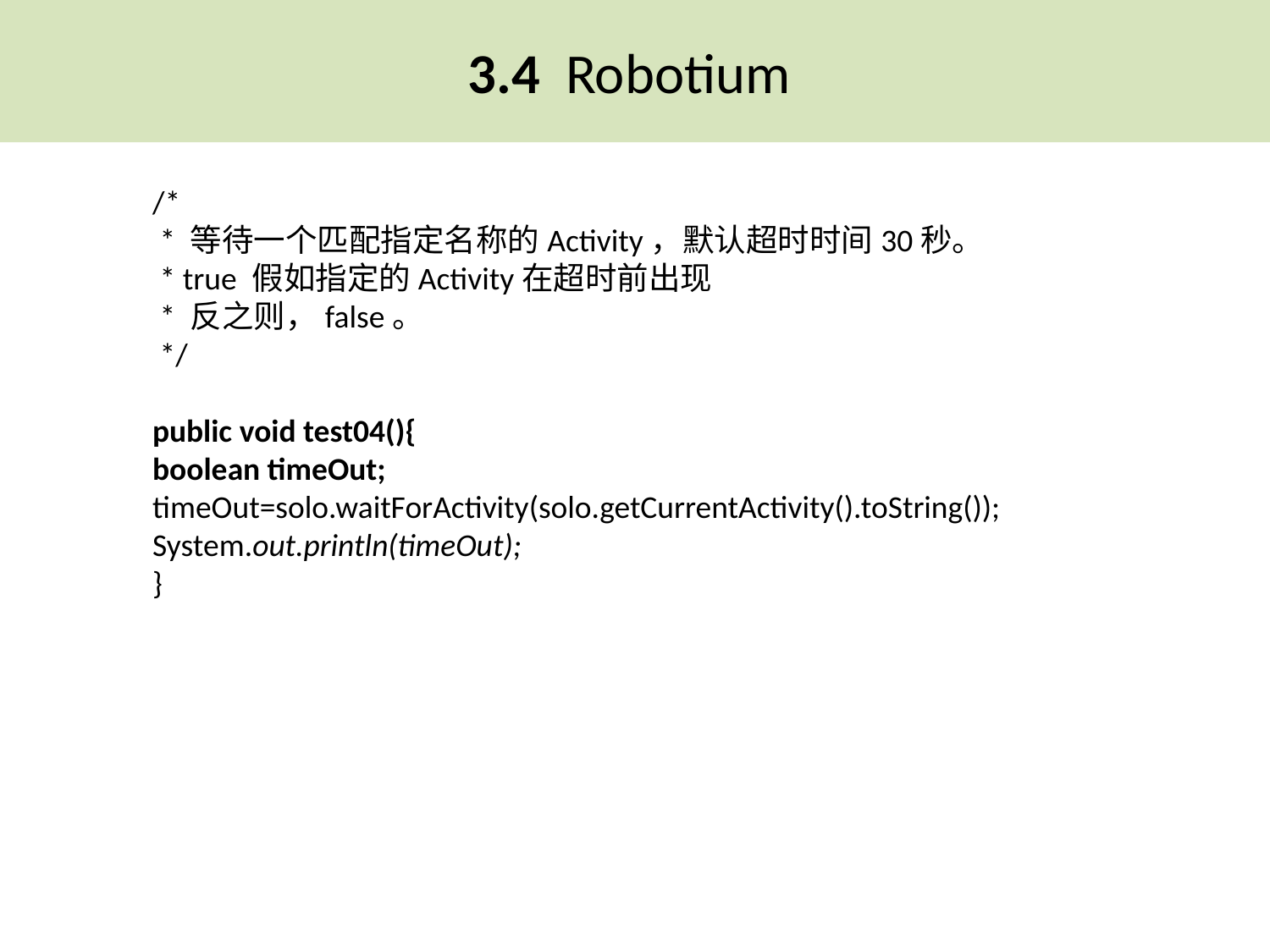

3.4  Robotium

/*
 * 等待一个匹配指定名称的Activity，默认超时时间30秒。
 * true 假如指定的Activity在超时前出现
 * 反之则，false。
 */

public void test04(){
boolean timeOut;
timeOut=solo.waitForActivity(solo.getCurrentActivity().toString());
System.out.println(timeOut);
}